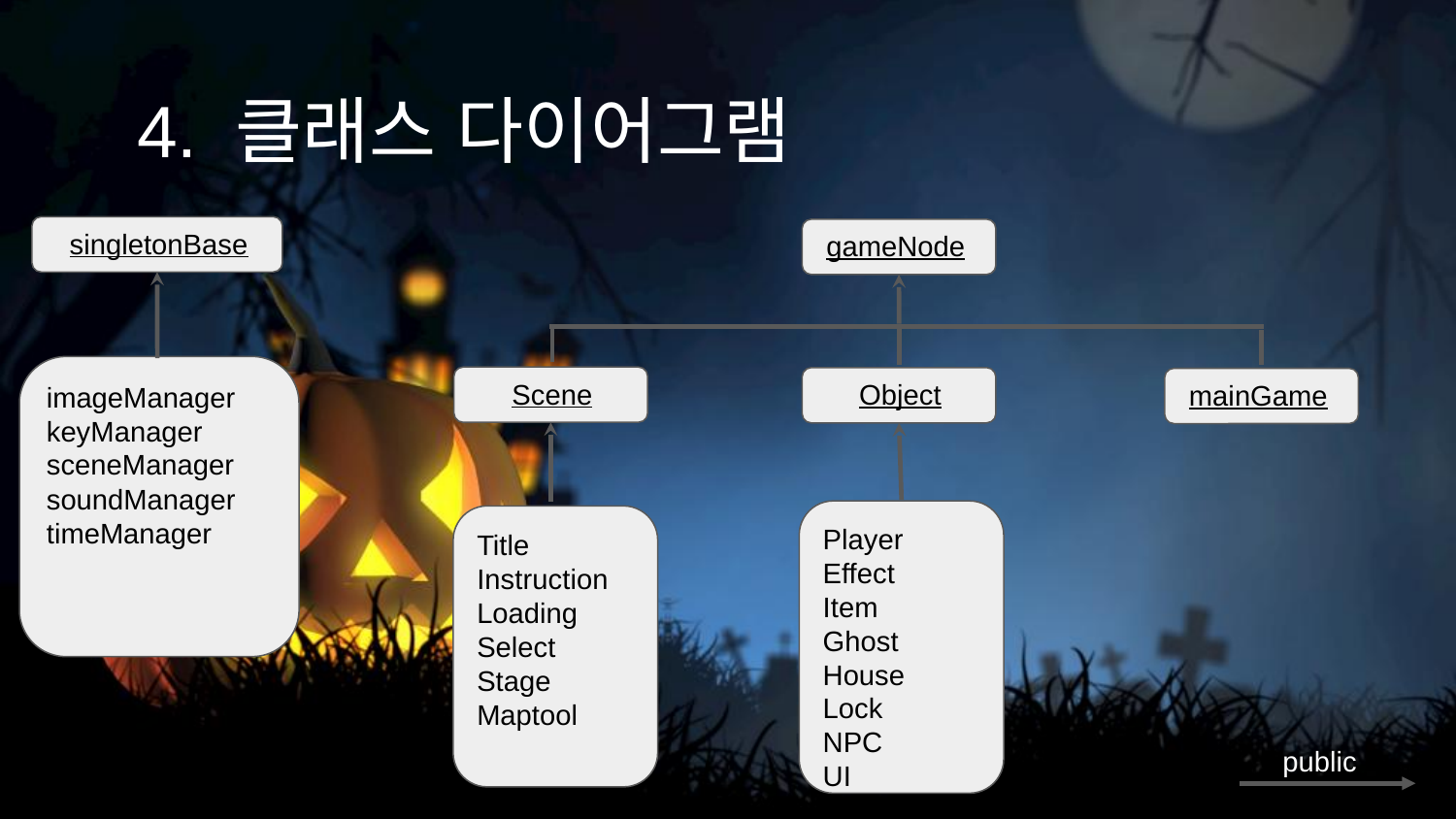

# 4. 클래스 다이어그램
singletonBase
gameNode

Scene
Object
mainGame
imageManager
keyManager
sceneManager
soundManager
timeManager

Player
Effect
Item
Ghost
House
Lock
NPC
UI

Title
Instruction
Loading
Select
Stage
Maptool

public